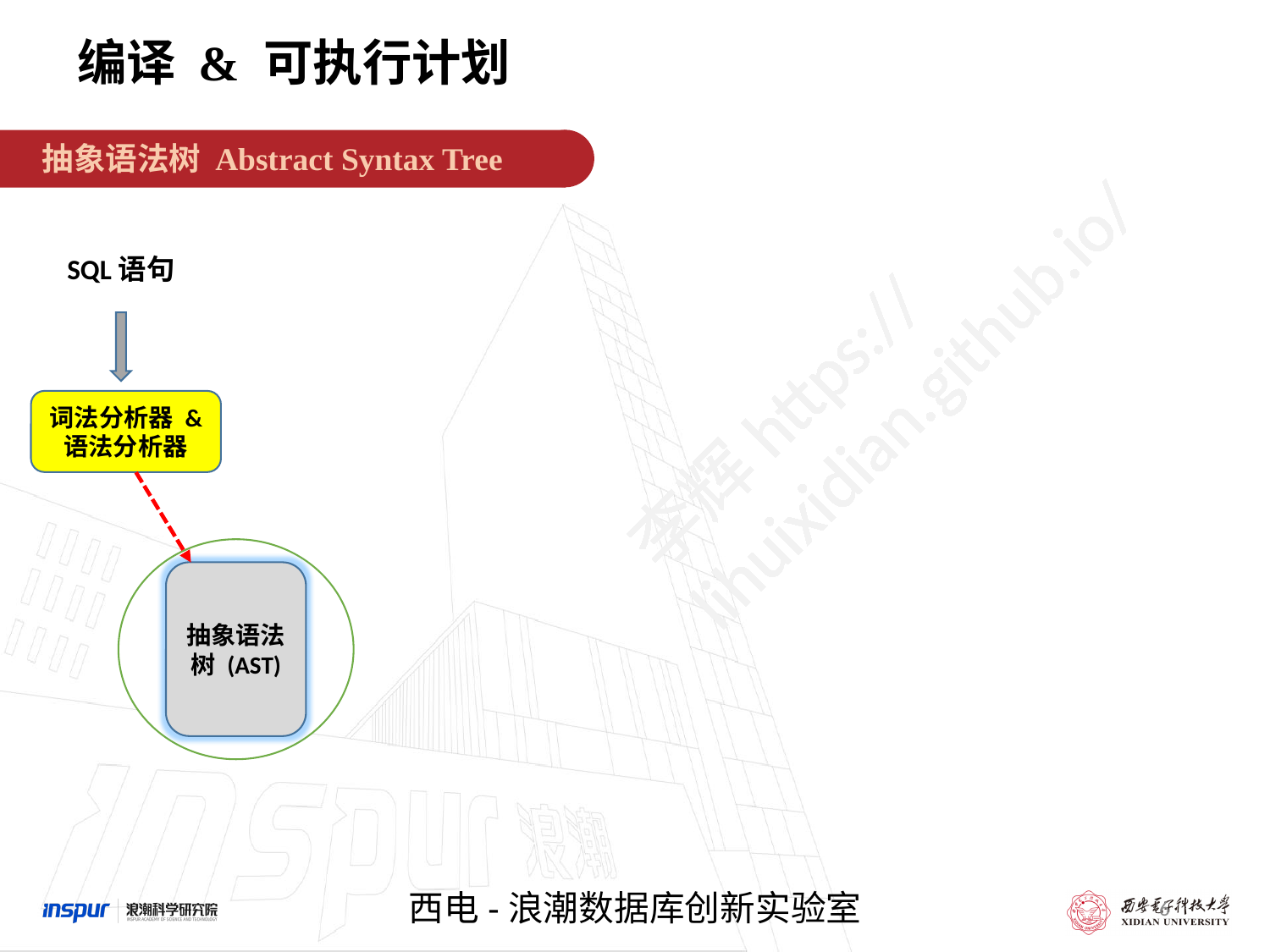

编译 & 可执行计划

抽象语法树 Abstract Syntax Tree
SQL语句

词法分析器 & 语法分析器

抽象语法树 (AST)
6